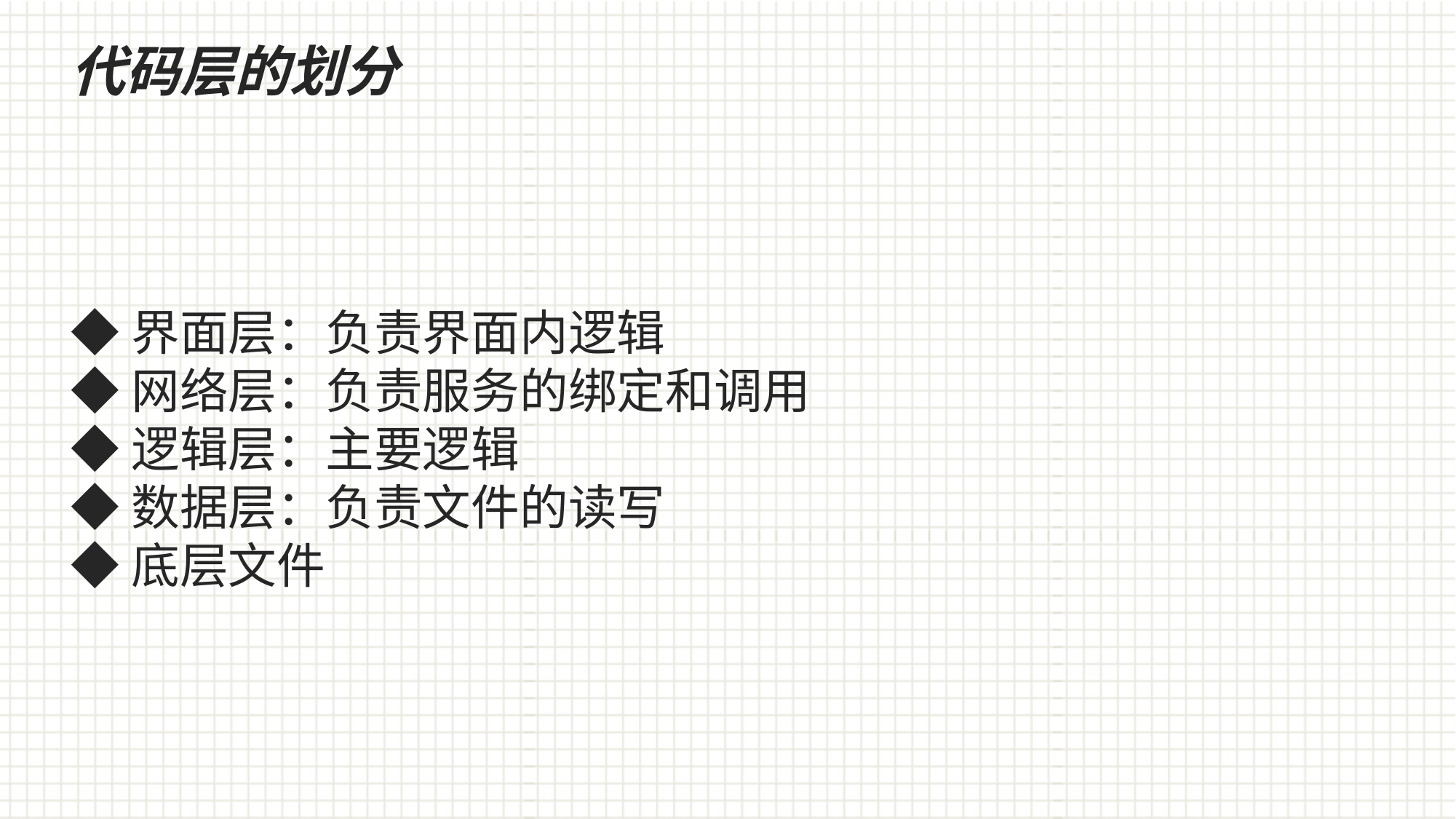

代码层的划分
◆界面层：负责界面内逻辑
◆网络层：负责服务的绑定和调用
◆逻辑层：主要逻辑
◆数据层：负责文件的读写
◆底层文件